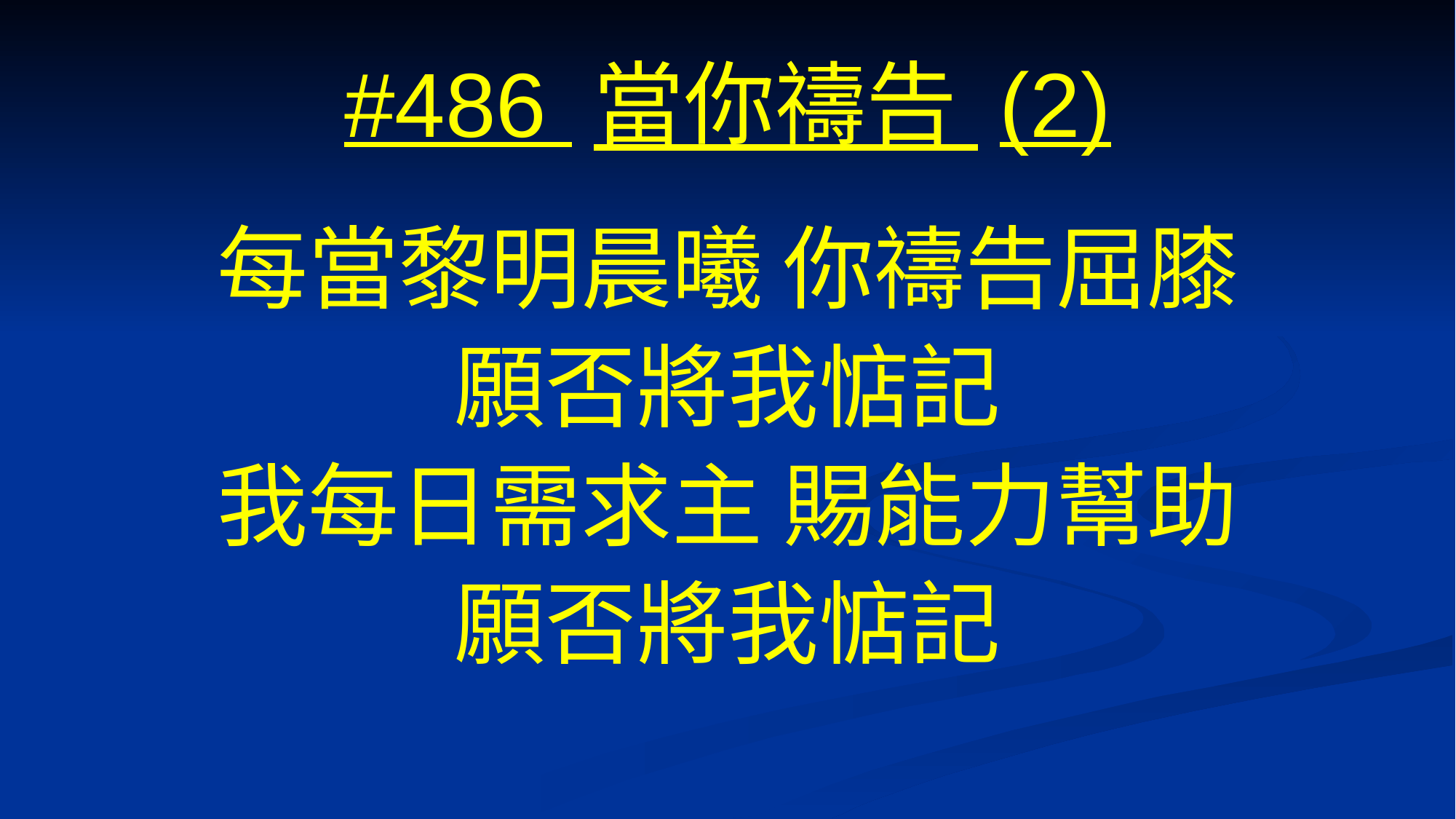

# #486 當你禱告 (2)
每當黎明晨曦 你禱告屈膝
願否將我惦記
我每日需求主 賜能力幫助
願否將我惦記